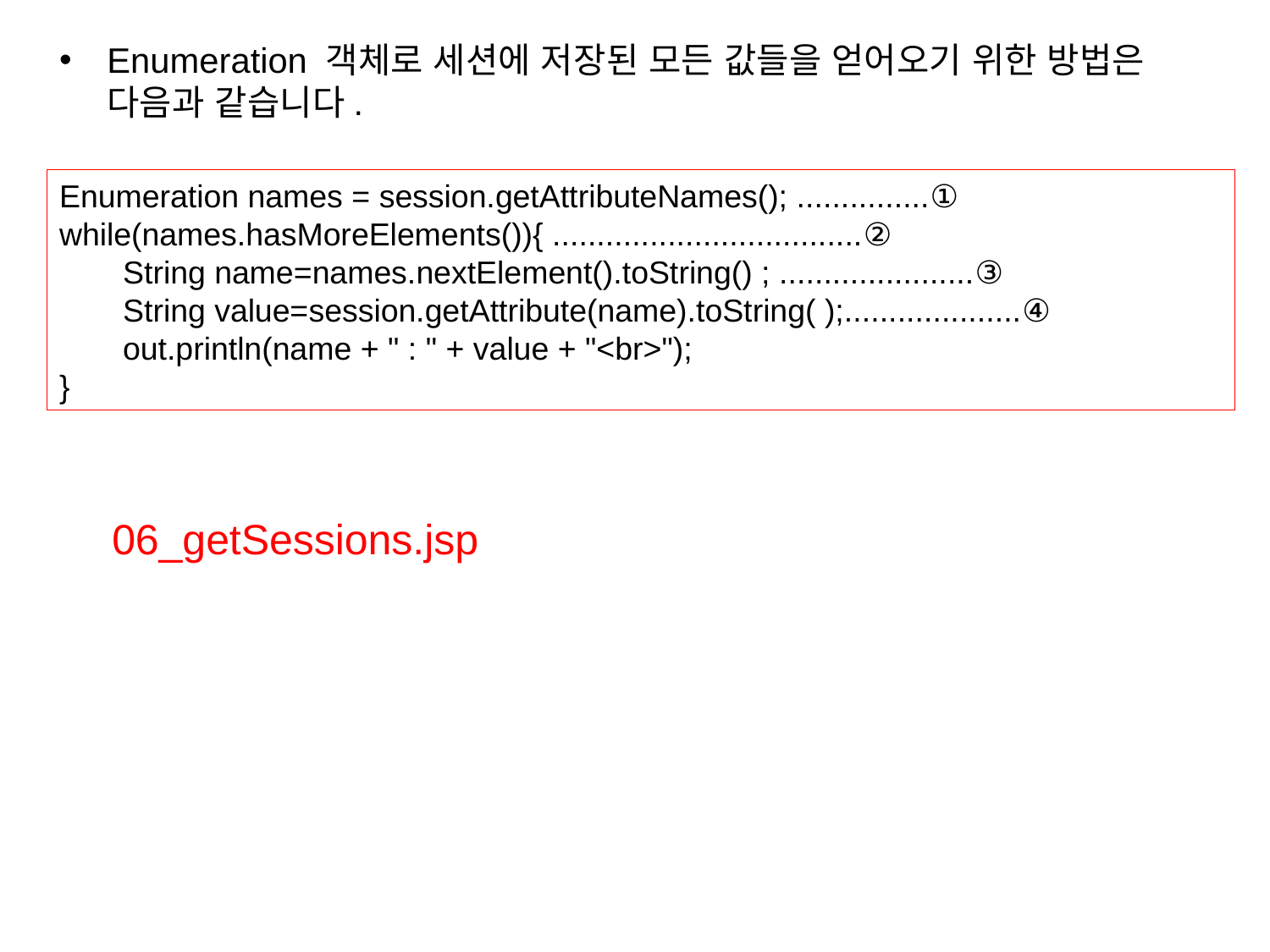

Enumeration 객체로 세션에 저장된 모든 값들을 얻어오기 위한 방법은 다음과 같습니다.
Enumeration names = session.getAttributeNames(); ...............①
while(names.hasMoreElements()){ ...................................②
String name=names.nextElement().toString() ; ......................③
String value=session.getAttribute(name).toString( );....................④
out.println(name + " : " + value + "<br>");
}

06_getSessions.jsp